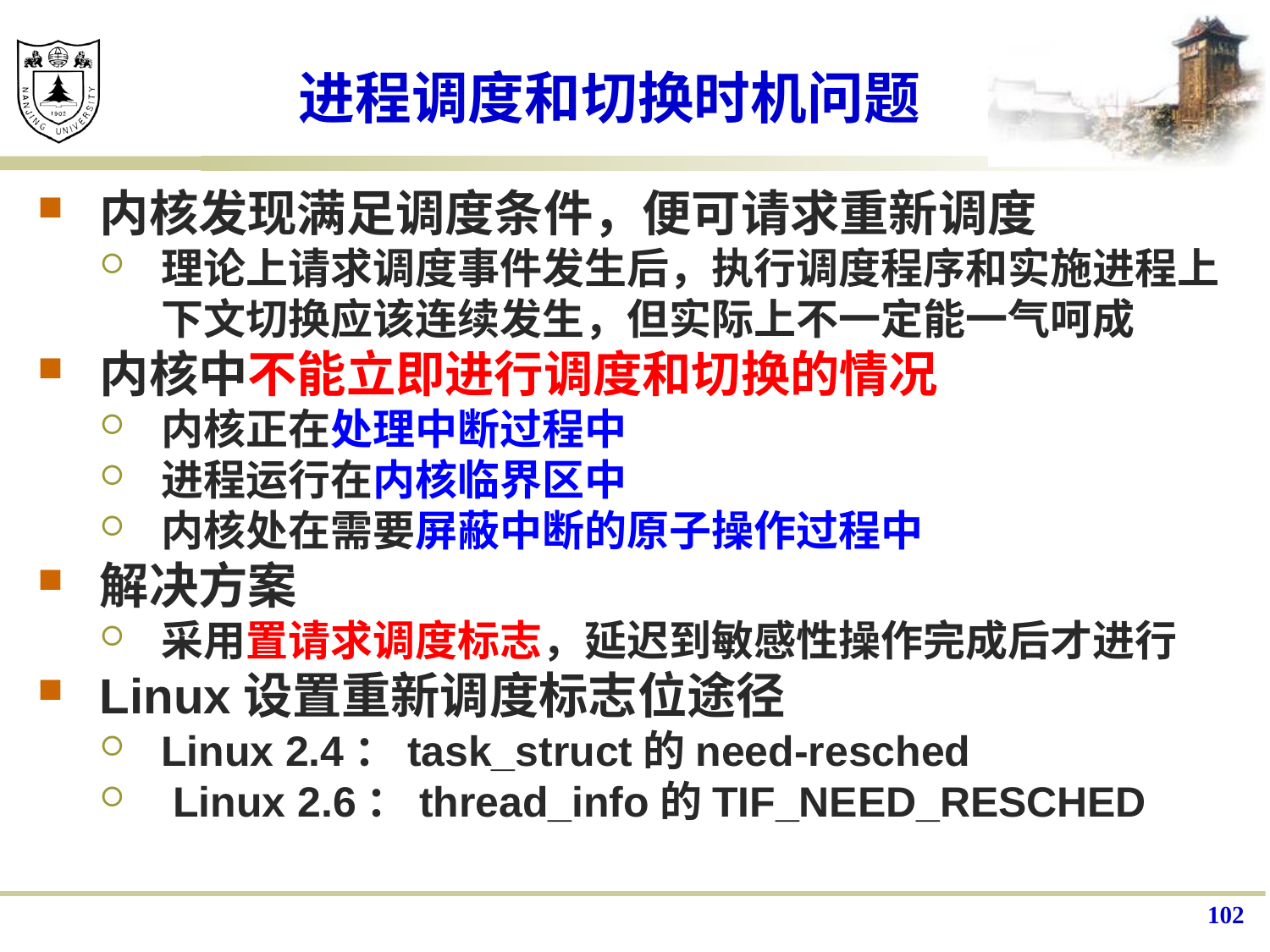

# 进程调度和切换时机问题
内核发现满足调度条件，便可请求重新调度
理论上请求调度事件发生后，执行调度程序和实施进程上下文切换应该连续发生，但实际上不一定能一气呵成
内核中不能立即进行调度和切换的情况
内核正在处理中断过程中
进程运行在内核临界区中
内核处在需要屏蔽中断的原子操作过程中
解决方案
采用置请求调度标志，延迟到敏感性操作完成后才进行
Linux设置重新调度标志位途径
Linux 2.4：task_struct的need-resched
 Linux 2.6：thread_info的TIF_NEED_RESCHED
102